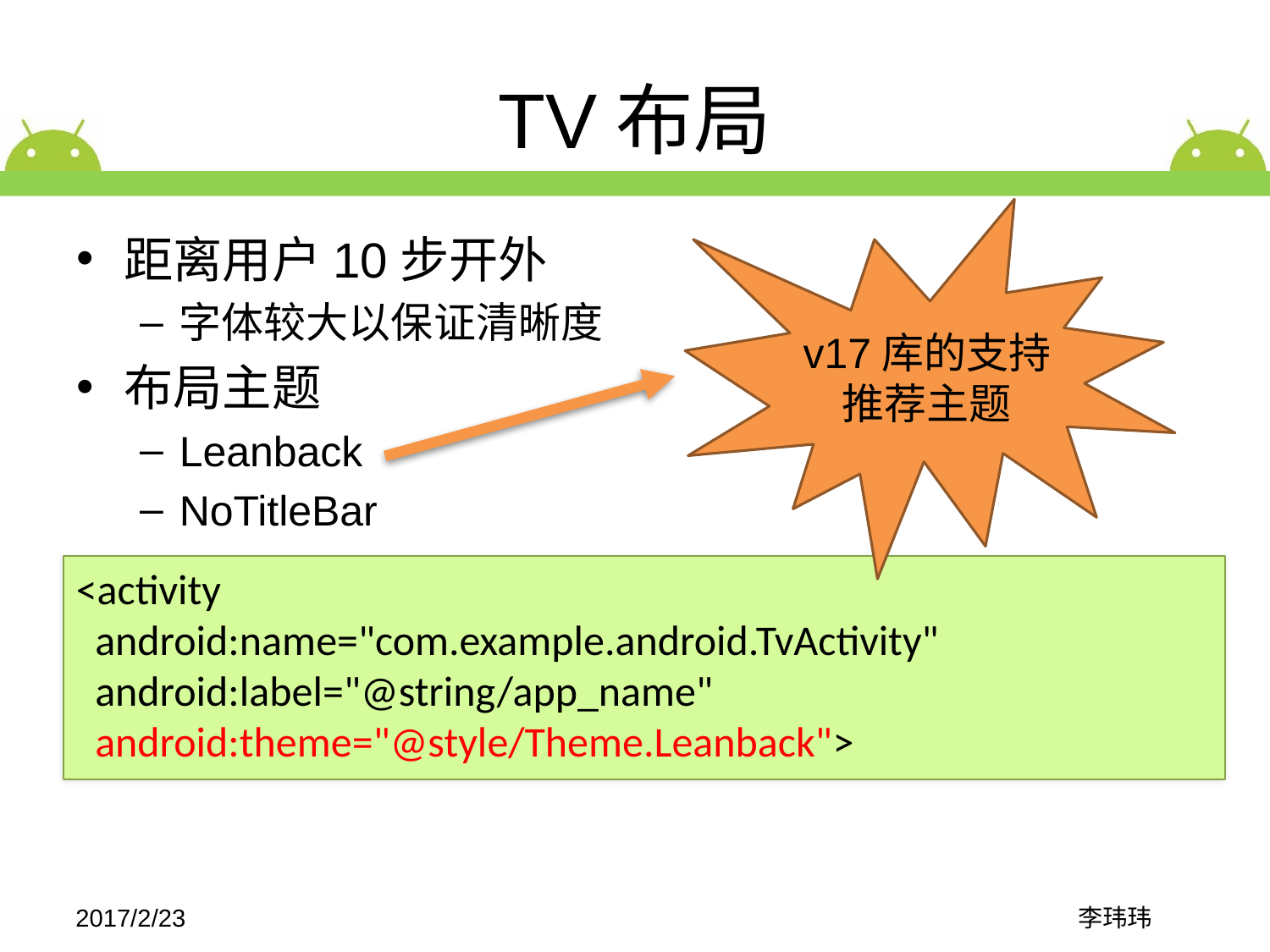

# TV布局
v17库的支持
推荐主题
距离用户10步开外
字体较大以保证清晰度
布局主题
Leanback
NoTitleBar
<activity
  android:name="com.example.android.TvActivity"
  android:label="@string/app_name"
  android:theme="@style/Theme.Leanback">